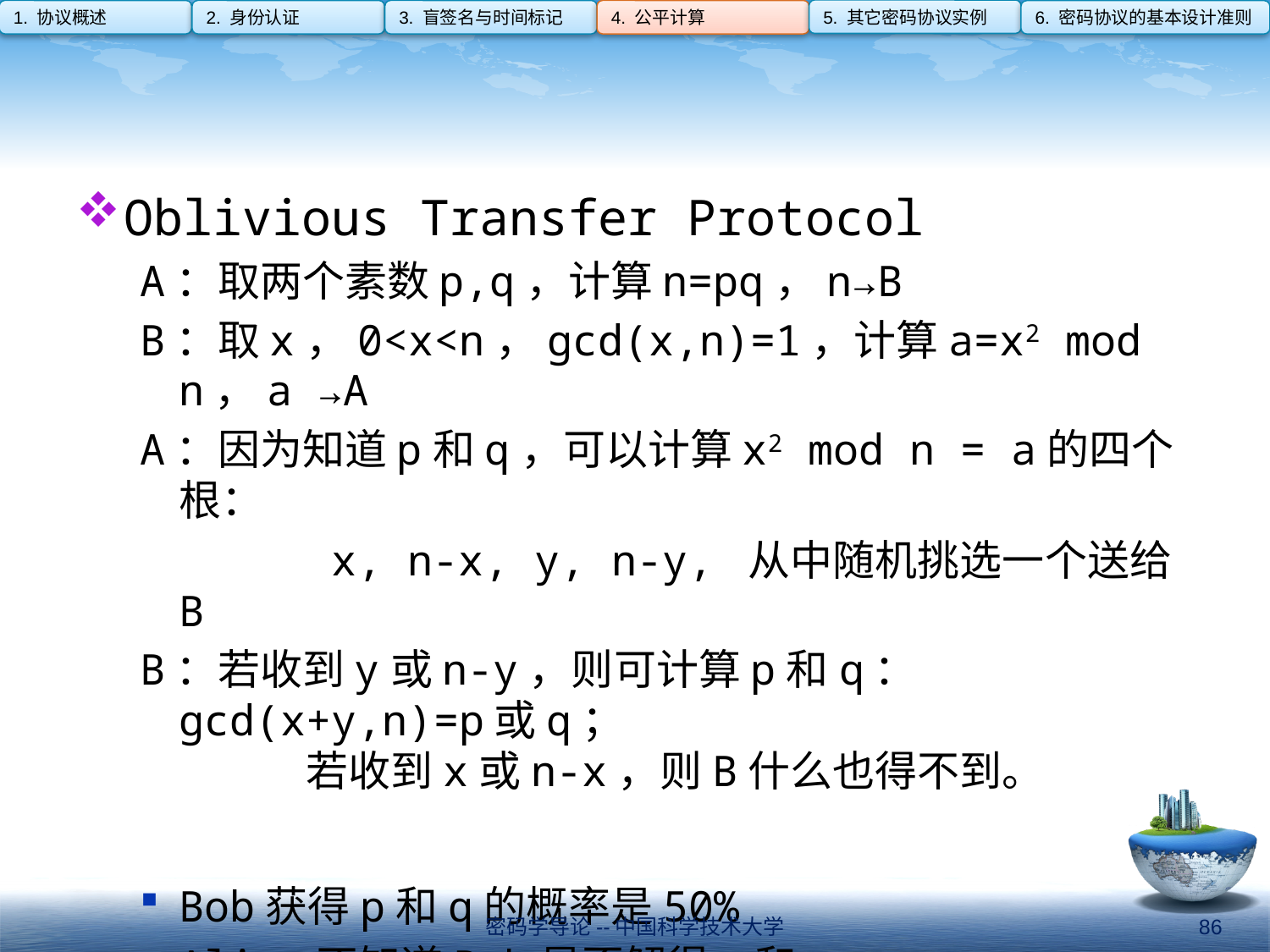

5. 其它密码协议实例
1. 协议概述
2. 身份认证
3. 盲签名与时间标记
4. 公平计算
6. 密码协议的基本设计准则
#
Oblivious Transfer Protocol
A：取两个素数p,q，计算n=pq，n→B
B：取x，0<x<n，gcd(x,n)=1，计算a=x2 mod n，a →A
A：因为知道p和q，可以计算x2 mod n = a的四个根：
		 x, n-x, y, n-y, 从中随机挑选一个送给B
B：若收到y或n-y，则可计算p和q：gcd(x+y,n)=p或q；
	若收到x或n-x，则B什么也得不到。

Bob获得p和q的概率是50%
Alice不知道Bob是否解得p和q
密码学导论--中国科学技术大学
86